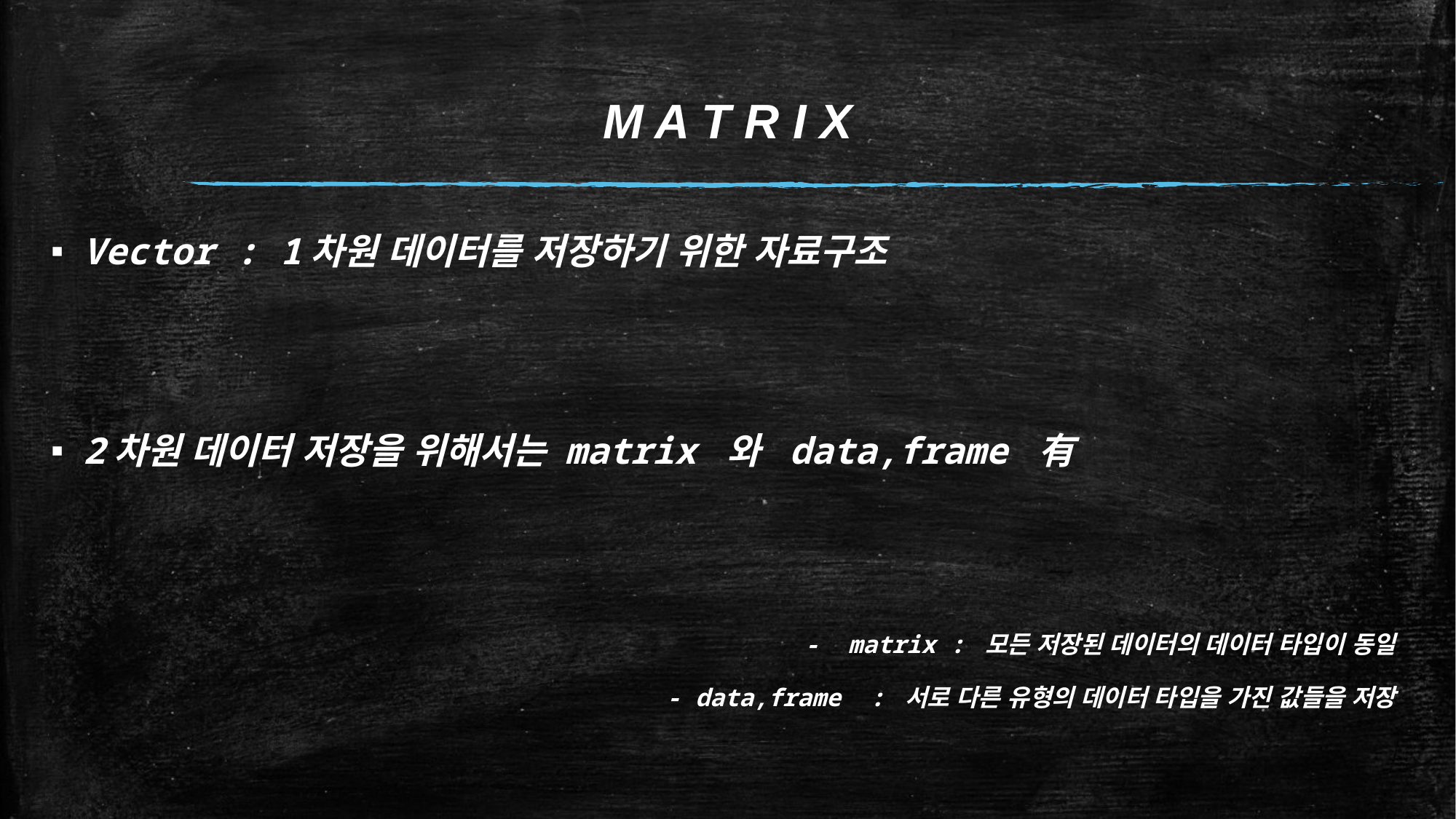

# M A T R I X
Vector : 1차원 데이터를 저장하기 위한 자료구조

2차원 데이터 저장을 위해서는 matrix 와  data,frame 有

-  matrix : 모든 저장된 데이터의 데이터 타입이 동일
- data,frame  : 서로 다른 유형의 데이터 타입을 가진 값들을 저장